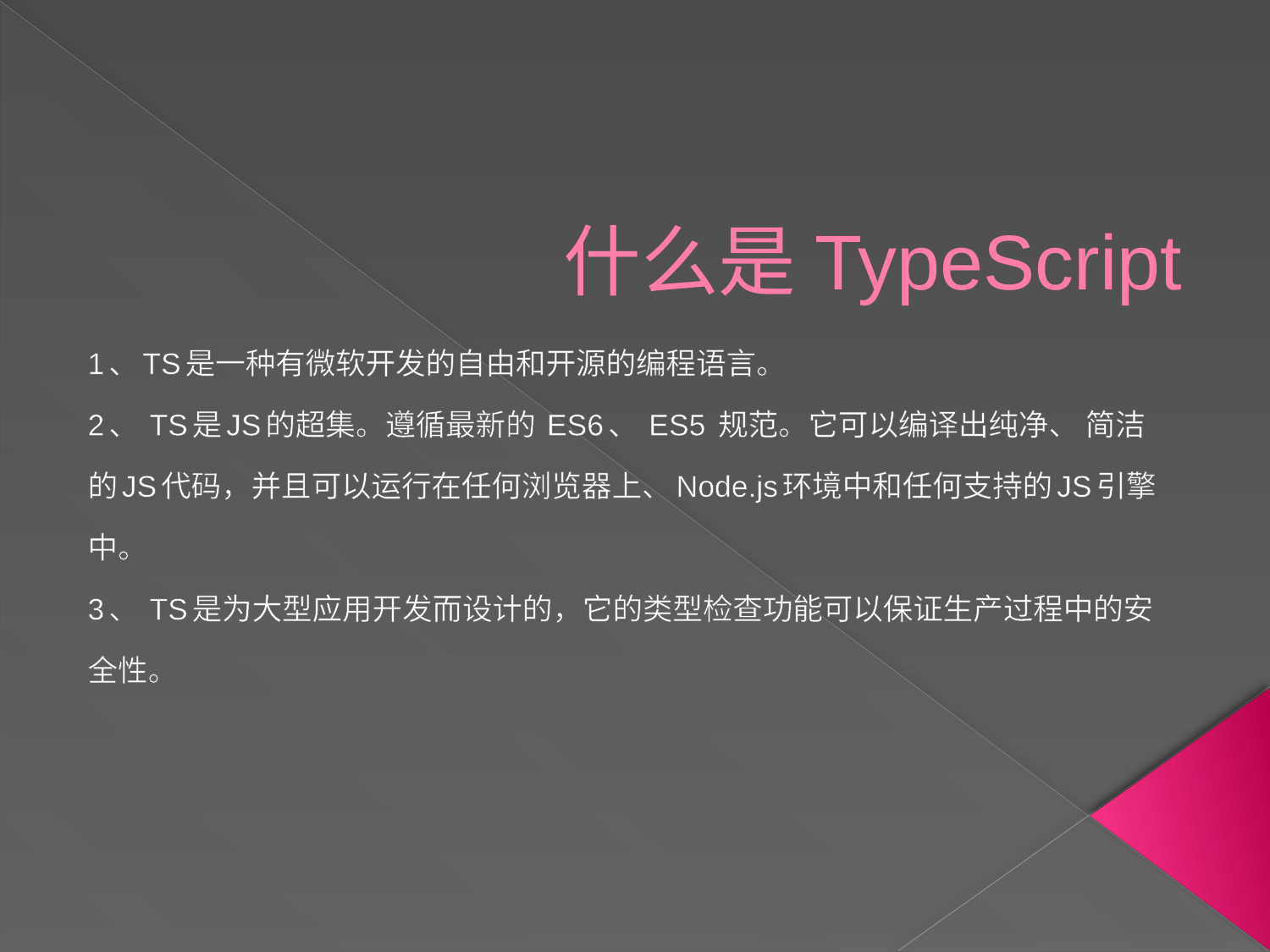

# 什么是TypeScript
1、TS是一种有微软开发的自由和开源的编程语言。
2、 TS是JS的超集。遵循最新的 ES6、 ES5 规范。它可以编译出纯净、 简洁的JS代码，并且可以运行在任何浏览器上、Node.js环境中和任何支持的JS引擎中。
3、 TS是为大型应用开发而设计的，它的类型检查功能可以保证生产过程中的安全性。